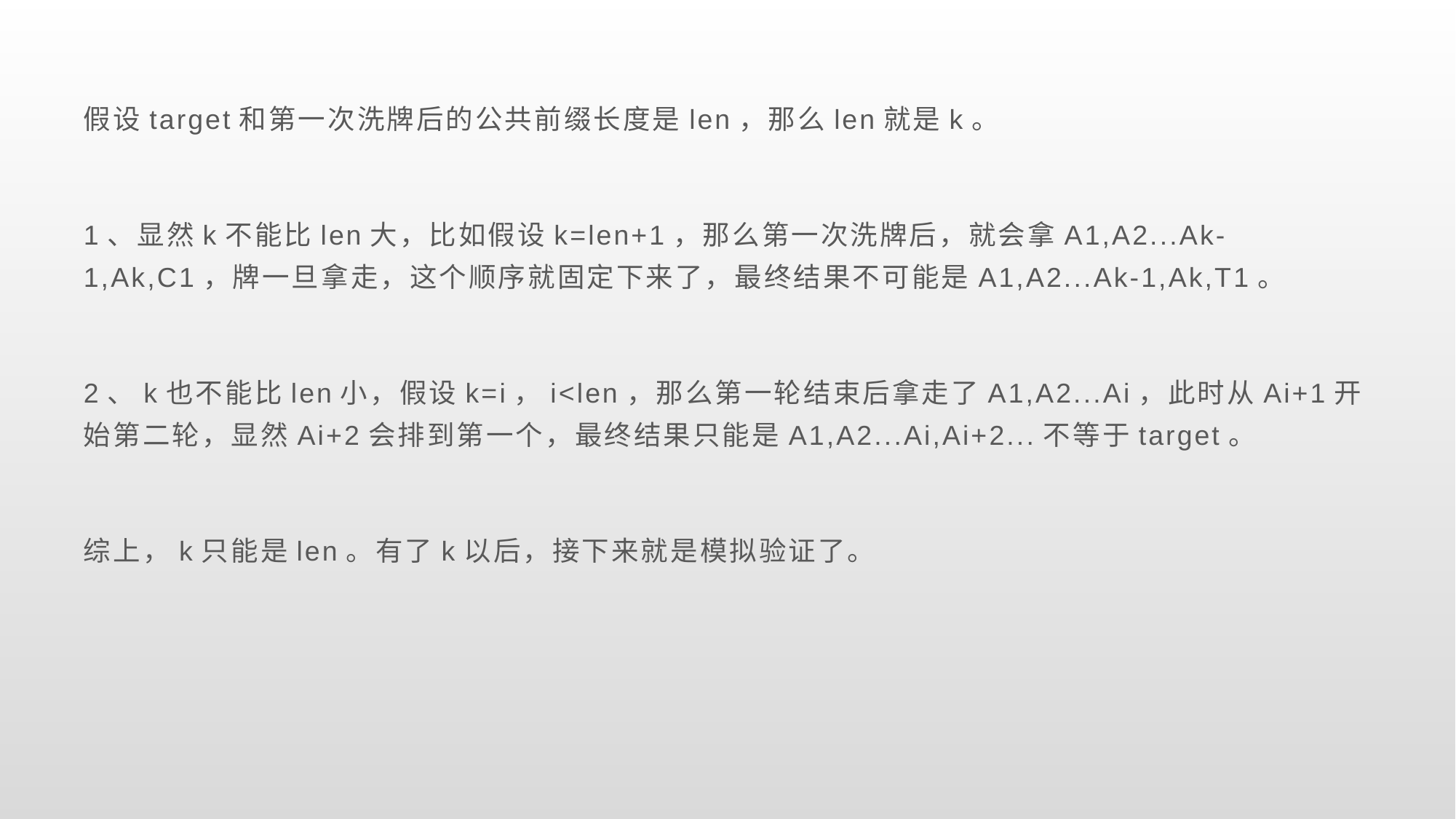

假设target和第一次洗牌后的公共前缀长度是len，那么len就是k。

1、显然k不能比len大，比如假设k=len+1，那么第一次洗牌后，就会拿A1,A2...Ak-1,Ak,C1，牌一旦拿走，这个顺序就固定下来了，最终结果不可能是A1,A2...Ak-1,Ak,T1。

2、k也不能比len小，假设k=i，i<len，那么第一轮结束后拿走了A1,A2...Ai，此时从Ai+1开始第二轮，显然Ai+2会排到第一个，最终结果只能是A1,A2...Ai,Ai+2...不等于target。

综上，k只能是len。有了k以后，接下来就是模拟验证了。